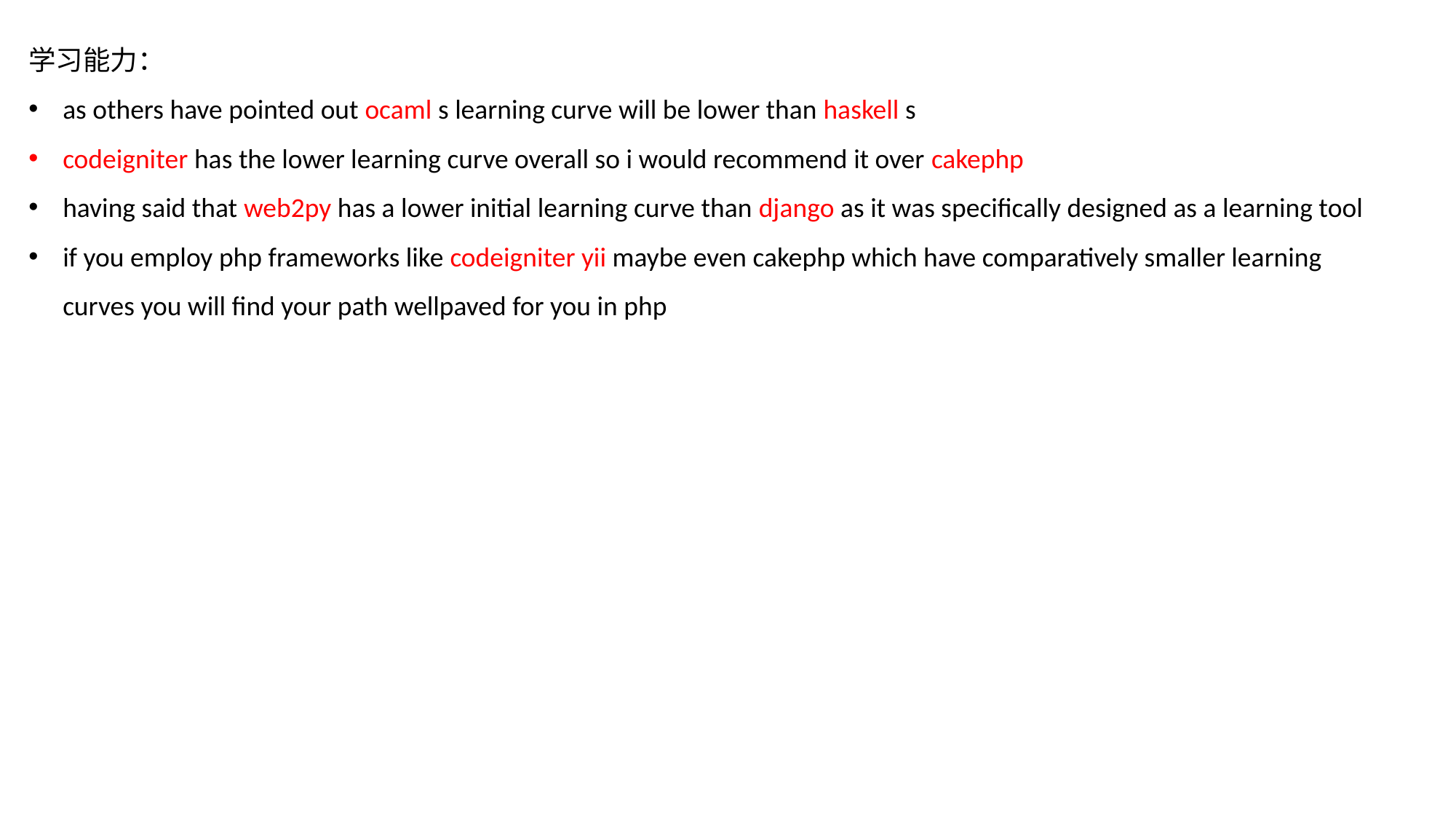

学习能力：
as others have pointed out ocaml s learning curve will be lower than haskell s
codeigniter has the lower learning curve overall so i would recommend it over cakephp
having said that web2py has a lower initial learning curve than django as it was specifically designed as a learning tool
if you employ php frameworks like codeigniter yii maybe even cakephp which have comparatively smaller learning curves you will find your path wellpaved for you in php